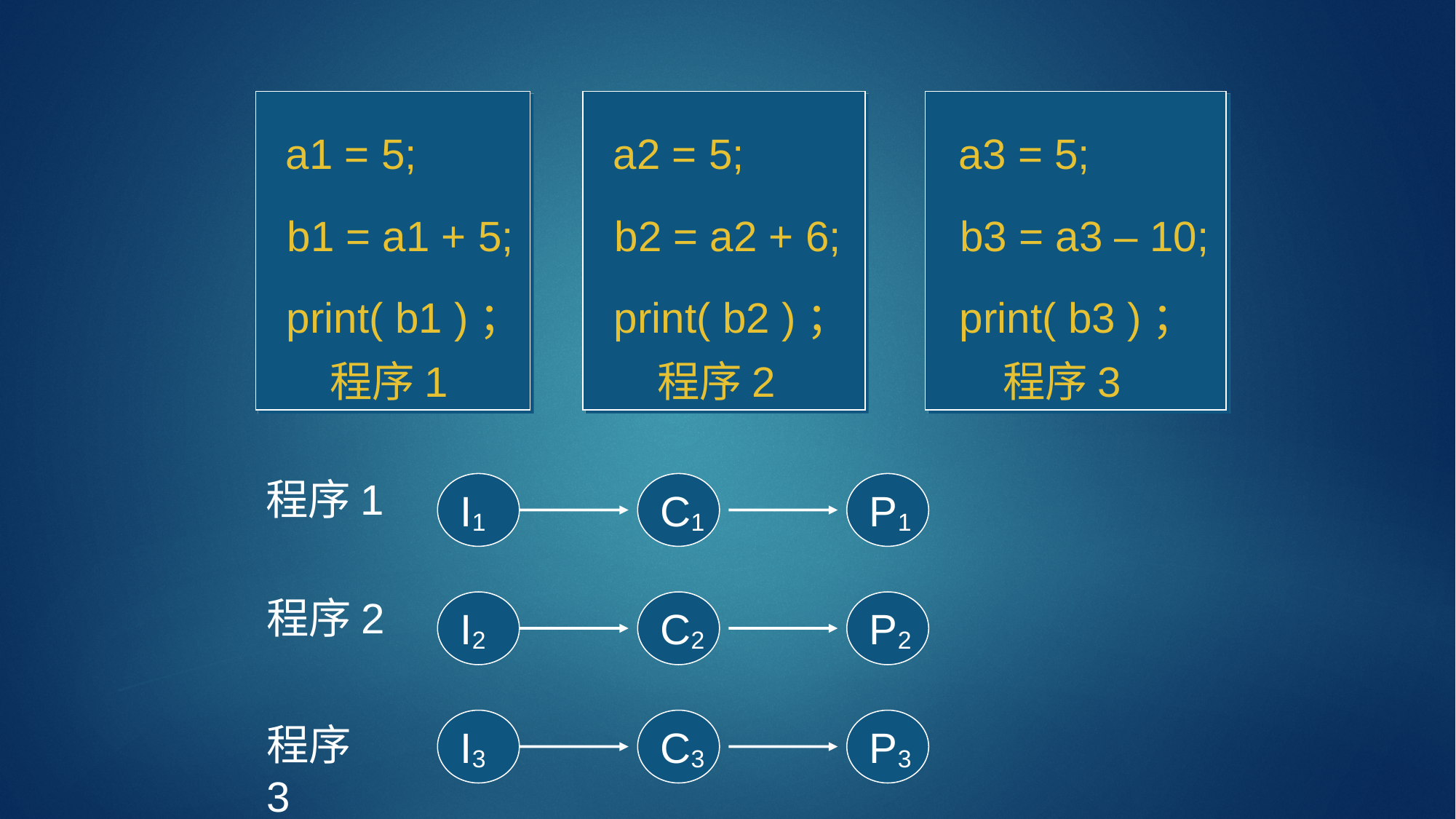

a1 = 5;
a2 = 5;
a3 = 5;
b1 = a1 + 5;
b2 = a2 + 6;
b3 = a3 – 10;
print( b1 )；
print( b2 )；
print( b3 )；
程序1
程序2
程序3
程序1
I1
C1
P1

程序2
I2
C2
P2

I3
C3
P3
程序3